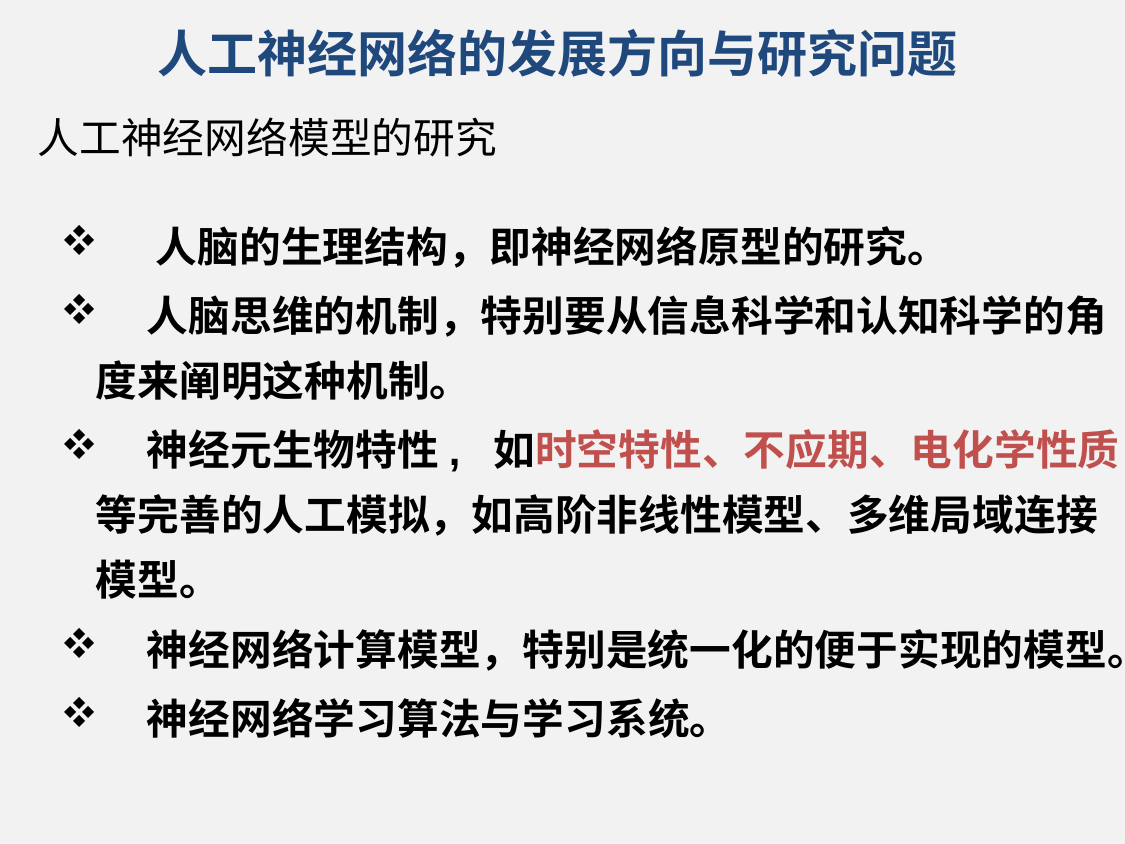

人工神经网络的发展方向与研究问题
# 人工神经网络模型的研究
    人脑的生理结构，即神经网络原型的研究。
    人脑思维的机制，特别要从信息科学和认知科学的角度来阐明这种机制。
    神经元生物特性,  如时空特性、不应期、电化学性质等完善的人工模拟，如高阶非线性模型、多维局域连接模型。
    神经网络计算模型，特别是统一化的便于实现的模型。
    神经网络学习算法与学习系统。